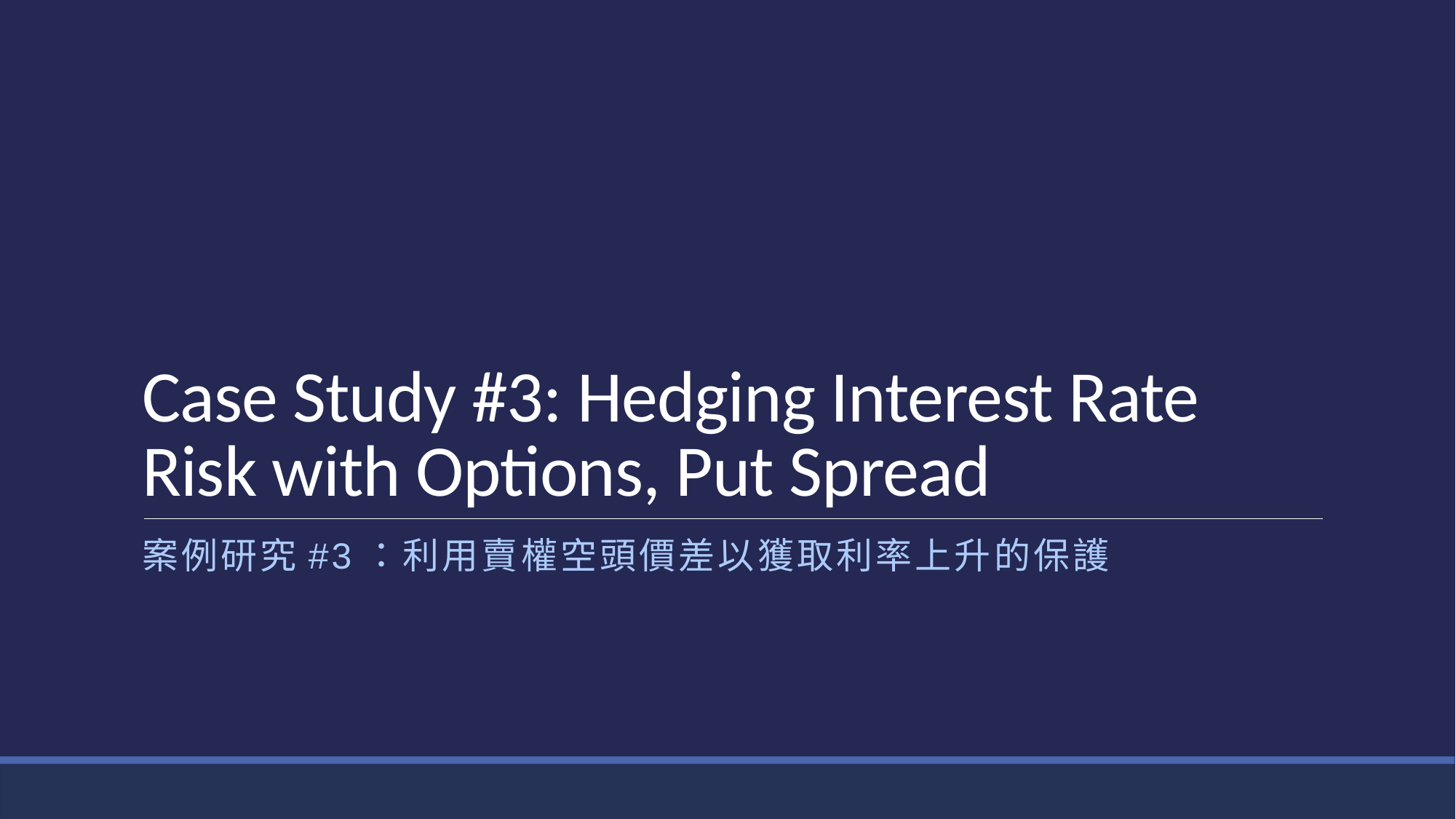

# Case Study #3: Hedging Interest Rate Risk with Options, Put Spread
案例研究#3：利用賣權空頭價差以獲取利率上升的保護